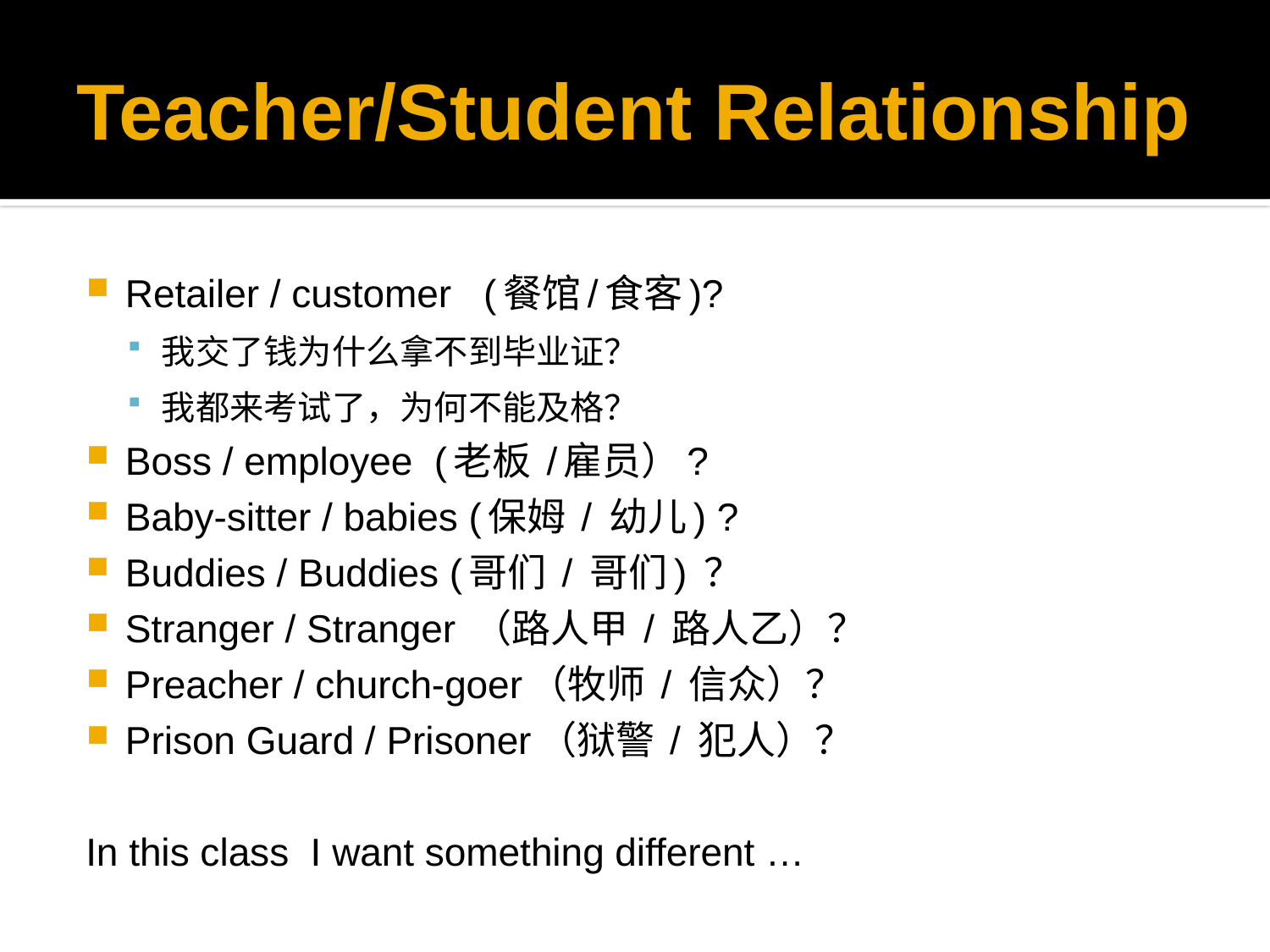

# Teacher/Student Relationship
Retailer / customer   (餐馆/食客)?
我交了钱为什么拿不到毕业证？
我都来考试了，为何不能及格？
Boss / employee  (老板 /雇员）?
Baby-sitter / babies (保姆 / 幼儿) ?
Buddies / Buddies (哥们 / 哥们) ？
Stranger / Stranger （路人甲 / 路人乙）？
Preacher / church-goer（牧师 / 信众）？
Prison Guard / Prisoner（狱警 / 犯人）？

In this class  I want something different …